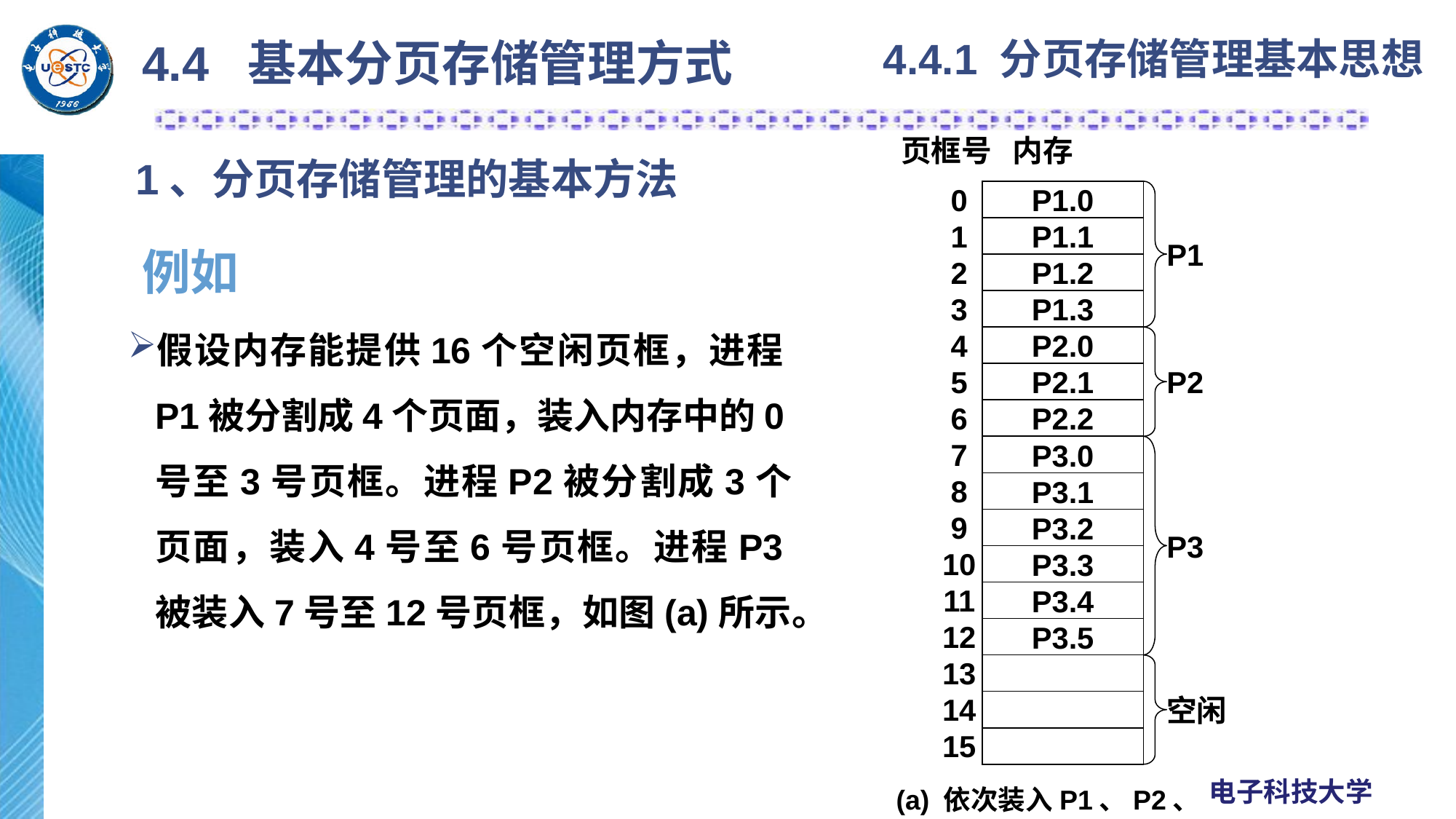

4.4.1 分页存储管理基本思想
4.4  基本分页存储管理方式
页框号   内存
0
1
2
3
4
5
6
7
8
9
10
11
12
13
14
15
P1.0
P1.1
P1.2
P1.3
P2.0
P2.1
P2.2
P3.0
P3.1
P3.2
P3.3
P3.4
P3.5

(a) 依次装入P1、P2、P3

P1

P2

P3

空闲
1、分页存储管理的基本方法
# 例如
假设内存能提供16个空闲页框，进程P1被分割成4个页面，装入内存中的0号至3号页框。进程P2被分割成3个页面，装入4号至6号页框。进程P3被装入7号至12号页框，如图(a)所示。